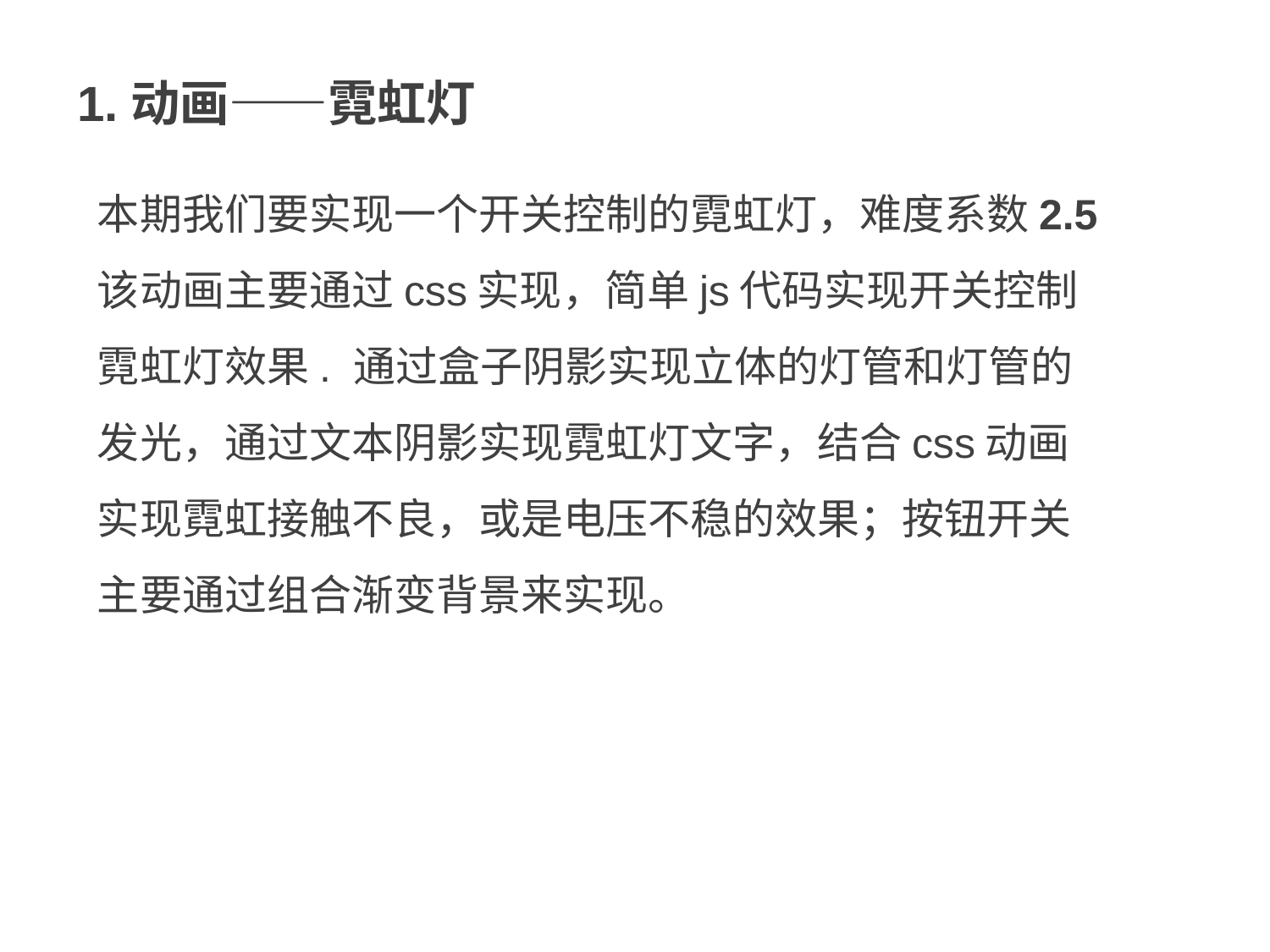

1.动画——霓虹灯
本期我们要实现一个开关控制的霓虹灯，难度系数2.5
该动画主要通过css实现，简单js代码实现开关控制霓虹灯效果. 通过盒子阴影实现立体的灯管和灯管的发光，通过文本阴影实现霓虹灯文字，结合css动画实现霓虹接触不良，或是电压不稳的效果；按钮开关主要通过组合渐变背景来实现。